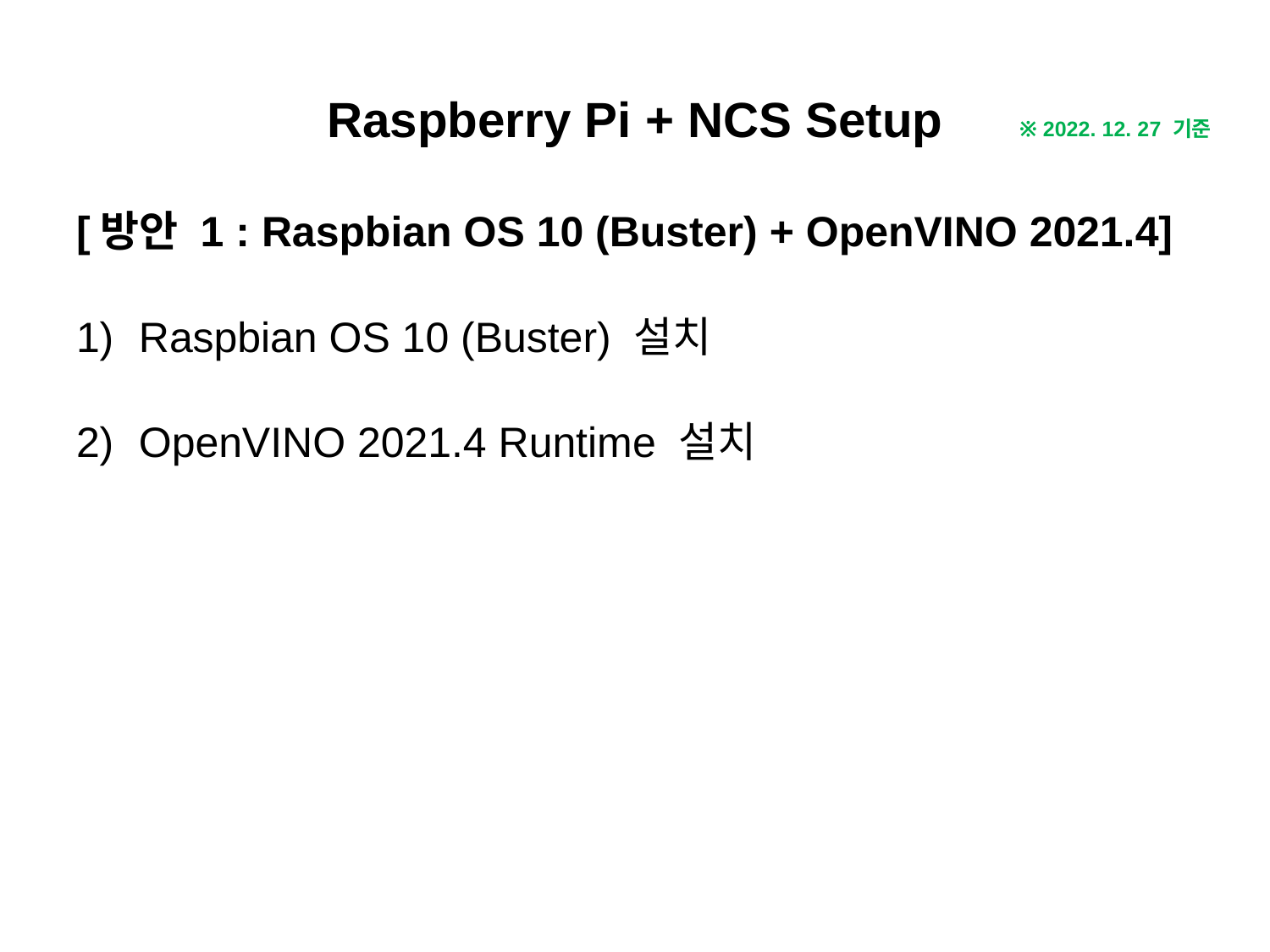

# Raspberry Pi + NCS Setup
※ 2022. 12. 27 기준
[방안 1 : Raspbian OS 10 (Buster) + OpenVINO 2021.4]

Raspbian OS 10 (Buster) 설치

OpenVINO 2021.4 Runtime 설치